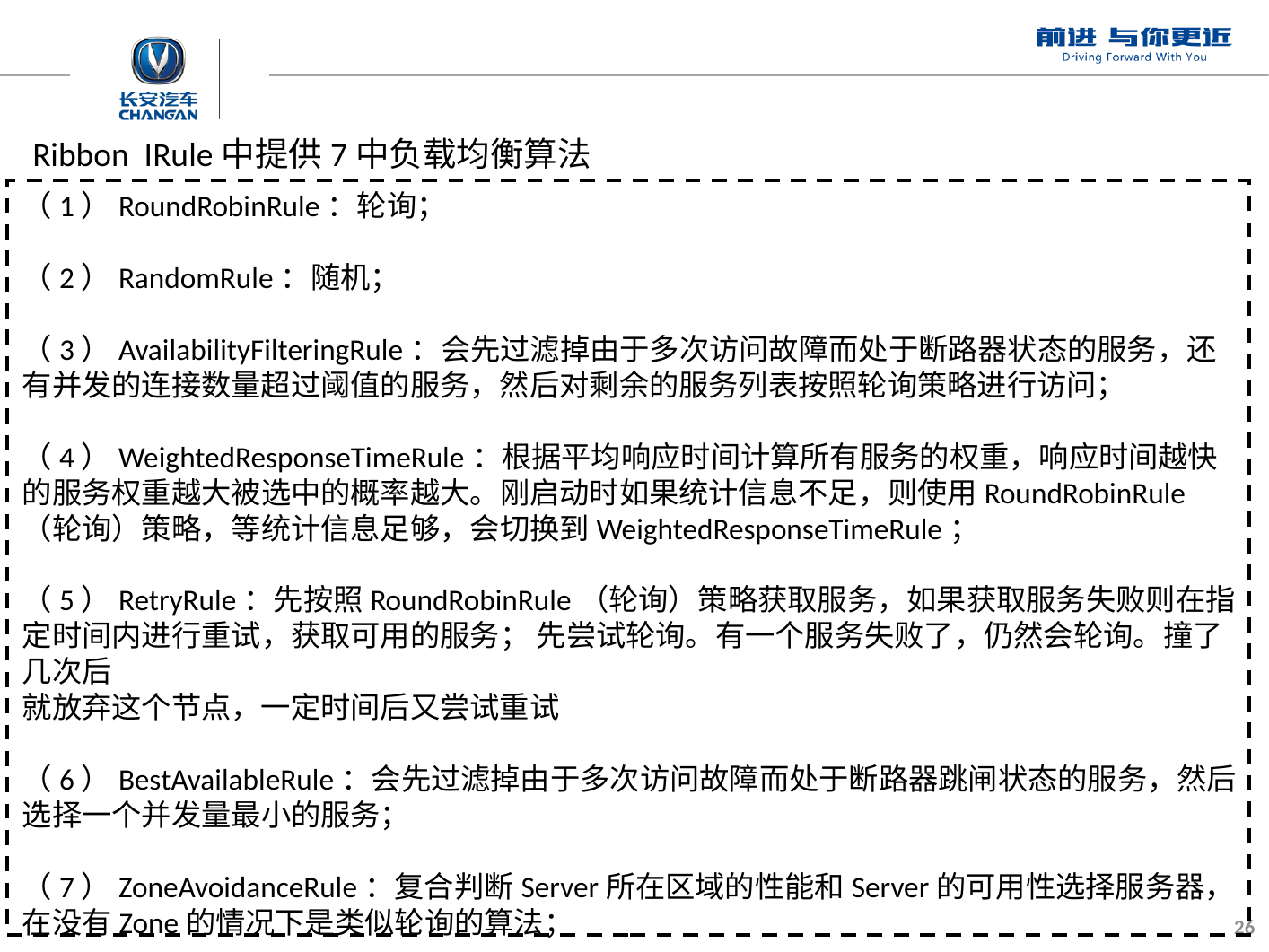

Ribbon  IRule中提供7中负载均衡算法

（1）RoundRobinRule：轮询；

（2）RandomRule：随机；

（3）AvailabilityFilteringRule：会先过滤掉由于多次访问故障而处于断路器状态的服务，还有并发的连接数量超过阈值的服务，然后对剩余的服务列表按照轮询策略进行访问；

（4）WeightedResponseTimeRule：根据平均响应时间计算所有服务的权重，响应时间越快的服务权重越大被选中的概率越大。刚启动时如果统计信息不足，则使用RoundRobinRule（轮询）策略，等统计信息足够，会切换到WeightedResponseTimeRule；

（5）RetryRule：先按照RoundRobinRule（轮询）策略获取服务，如果获取服务失败则在指定时间内进行重试，获取可用的服务； 先尝试轮询。有一个服务失败了，仍然会轮询。撞了几次后
就放弃这个节点，一定时间后又尝试重试

（6）BestAvailableRule：会先过滤掉由于多次访问故障而处于断路器跳闸状态的服务，然后选择一个并发量最小的服务；

（7）ZoneAvoidanceRule：复合判断Server所在区域的性能和Server的可用性选择服务器，在没有Zone的情况下是类似轮询的算法；